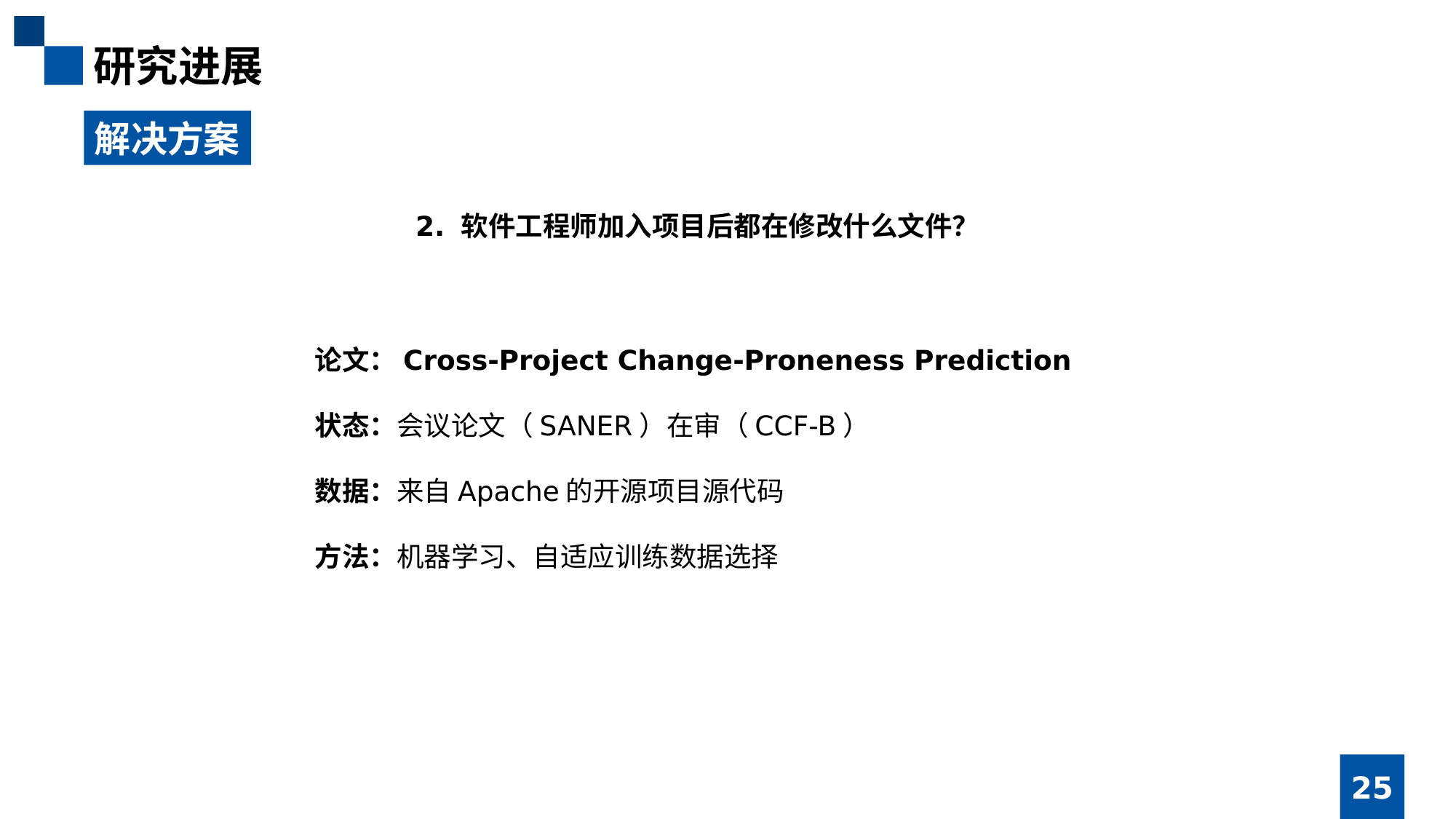

研究进展
解决方案
2. 软件工程师加入项目后都在修改什么文件？
论文：Cross-Project Change-Proneness Prediction

状态：会议论文（SANER）在审（CCF-B）

数据：来自Apache的开源项目源代码

方法：机器学习、自适应训练数据选择
25